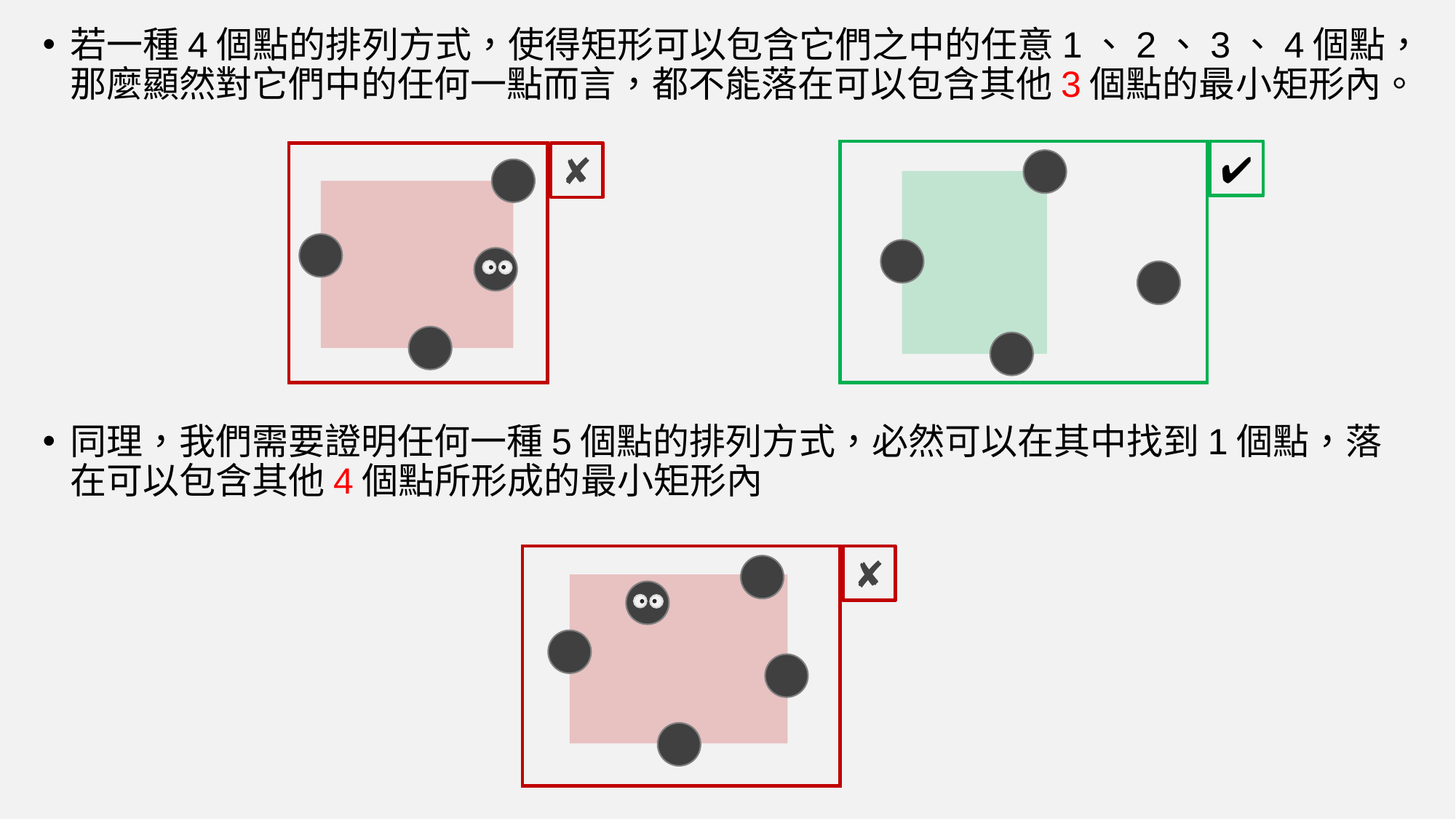

若一種4個點的排列方式，使得矩形可以包含它們之中的任意1、2、3、4個點，那麼顯然對它們中的任何一點而言，都不能落在可以包含其他3個點的最小矩形內。

✔

✘

同理，我們需要證明任何一種5個點的排列方式，必然可以在其中找到1個點，落在可以包含其他4個點所形成的最小矩形內

✘